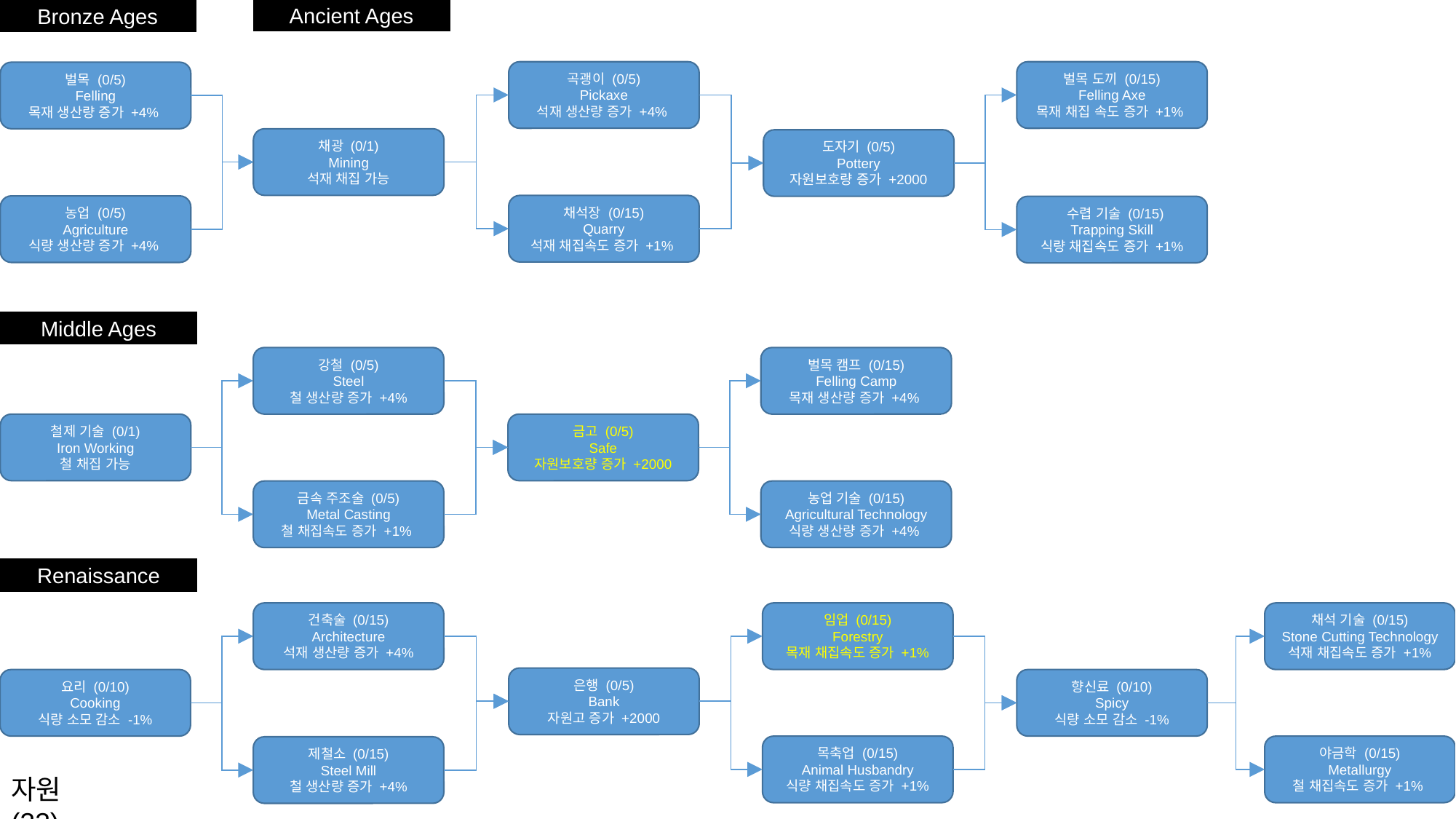

Bronze Ages
Ancient Ages
곡괭이 (0/5)
Pickaxe
석재 생산량 증가 +4%
벌목 도끼 (0/15)
Felling Axe
목재 채집 속도 증가 +1%
벌목 (0/5)
Felling
목재 생산량 증가 +4%
채광 (0/1)
Mining
석재 채집 가능
도자기 (0/5)
Pottery
자원보호량 증가 +2000
채석장 (0/15)
Quarry
석재 채집속도 증가 +1%
농업 (0/5)
Agriculture
식량 생산량 증가 +4%
 수렵 기술 (0/15)
Trapping Skill
식량 채집속도 증가 +1%
Middle Ages
강철 (0/5)
Steel
철 생산량 증가 +4%
벌목 캠프 (0/15)
Felling Camp
목재 생산량 증가 +4%
철제 기술 (0/1)
Iron Working
철 채집 가능
금고 (0/5)
Safe
자원보호량 증가 +2000
금속 주조술 (0/5)
Metal Casting
철 채집속도 증가 +1%
농업 기술 (0/15)
Agricultural Technology
식량 생산량 증가 +4%
Renaissance
건축술 (0/15)
Architecture
석재 생산량 증가 +4%
임업 (0/15)
Forestry
목재 채집속도 증가 +1%
채석 기술 (0/15)
Stone Cutting Technology
석재 채집속도 증가 +1%
은행 (0/5)
Bank
자원고 증가 +2000
요리 (0/10)
Cooking
식량 소모 감소 -1%
향신료 (0/10)
Spicy
식량 소모 감소 -1%
목축업 (0/15)
Animal Husbandry
식량 채집속도 증가 +1%
야금학 (0/15)
Metallurgy
철 채집속도 증가 +1%
제철소 (0/15)
Steel Mill
철 생산량 증가 +4%
자원 (23)